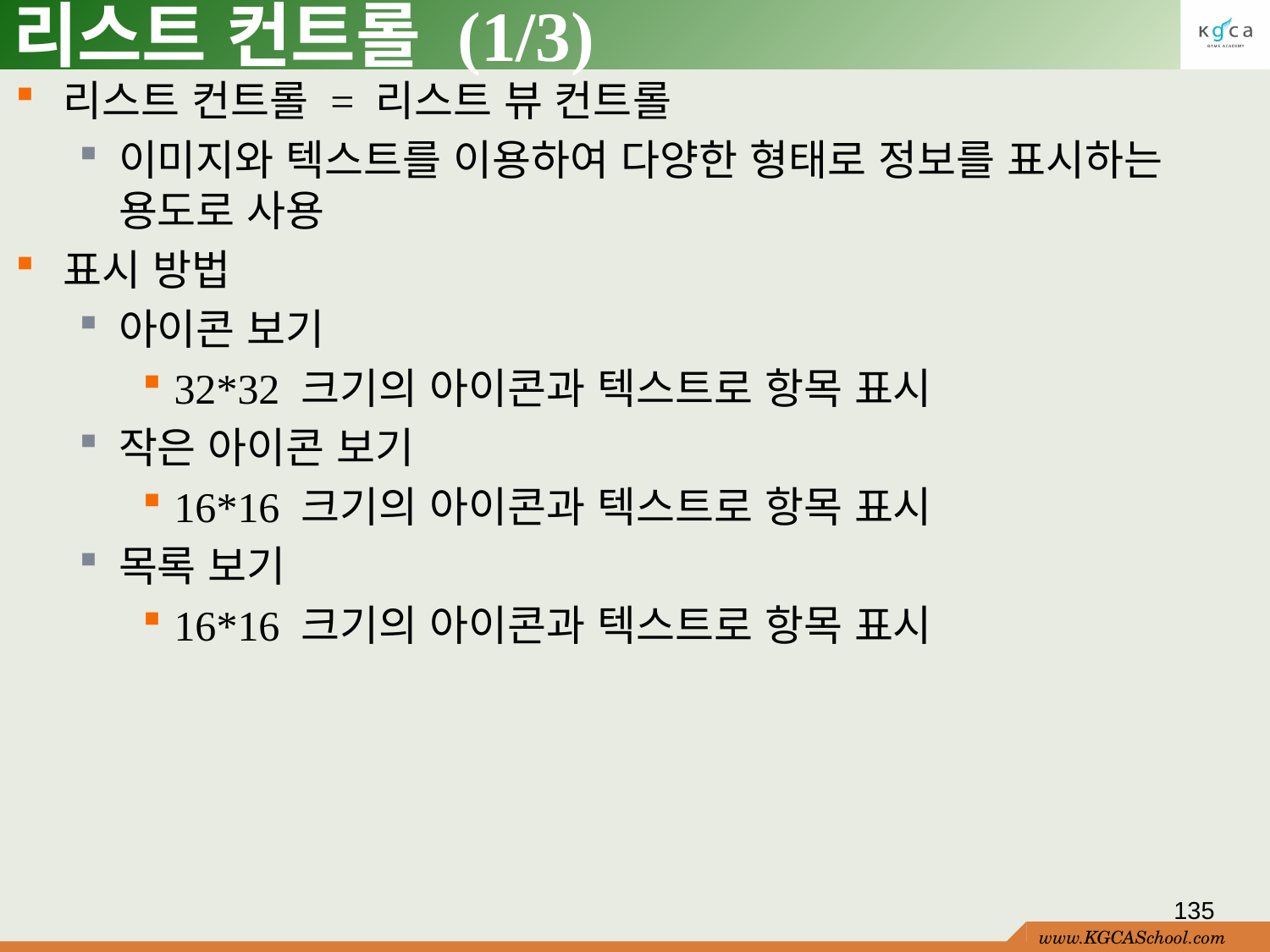

# 리스트 컨트롤 (1/3)
리스트 컨트롤 = 리스트 뷰 컨트롤
이미지와 텍스트를 이용하여 다양한 형태로 정보를 표시하는 용도로 사용
표시 방법
아이콘 보기
32*32 크기의 아이콘과 텍스트로 항목 표시
작은 아이콘 보기
16*16 크기의 아이콘과 텍스트로 항목 표시
목록 보기
16*16 크기의 아이콘과 텍스트로 항목 표시
135